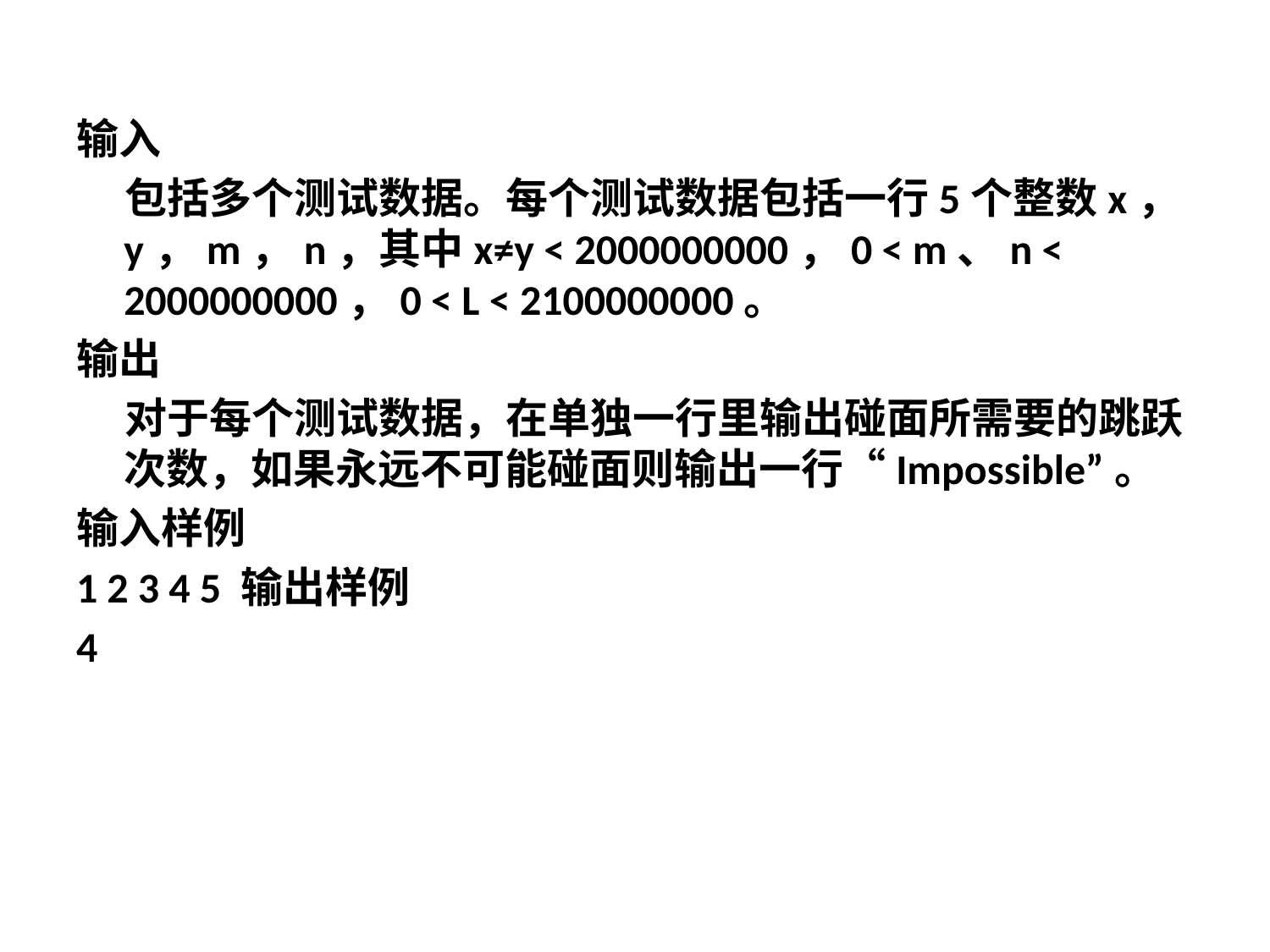

#
输入
    包括多个测试数据。每个测试数据包括一行5个整数x，y，m，n，其中x≠y < 2000000000，0 < m、n < 2000000000，0 < L < 2100000000。
输出
    对于每个测试数据，在单独一行里输出碰面所需要的跳跃次数，如果永远不可能碰面则输出一行“Impossible”。
输入样例
1 2 3 4 5 输出样例
4